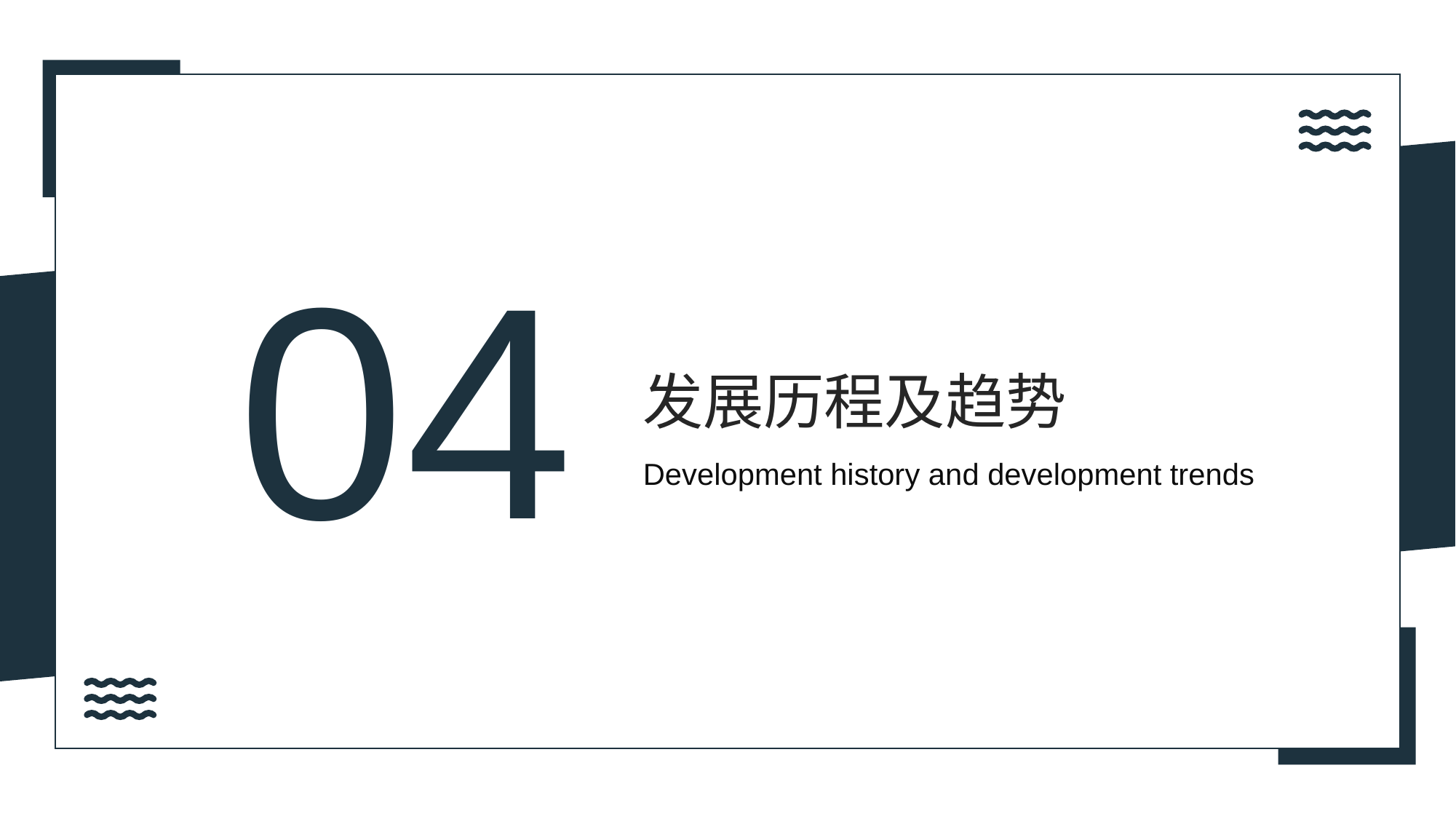

04
发展历程及趋势
Development history and development trends